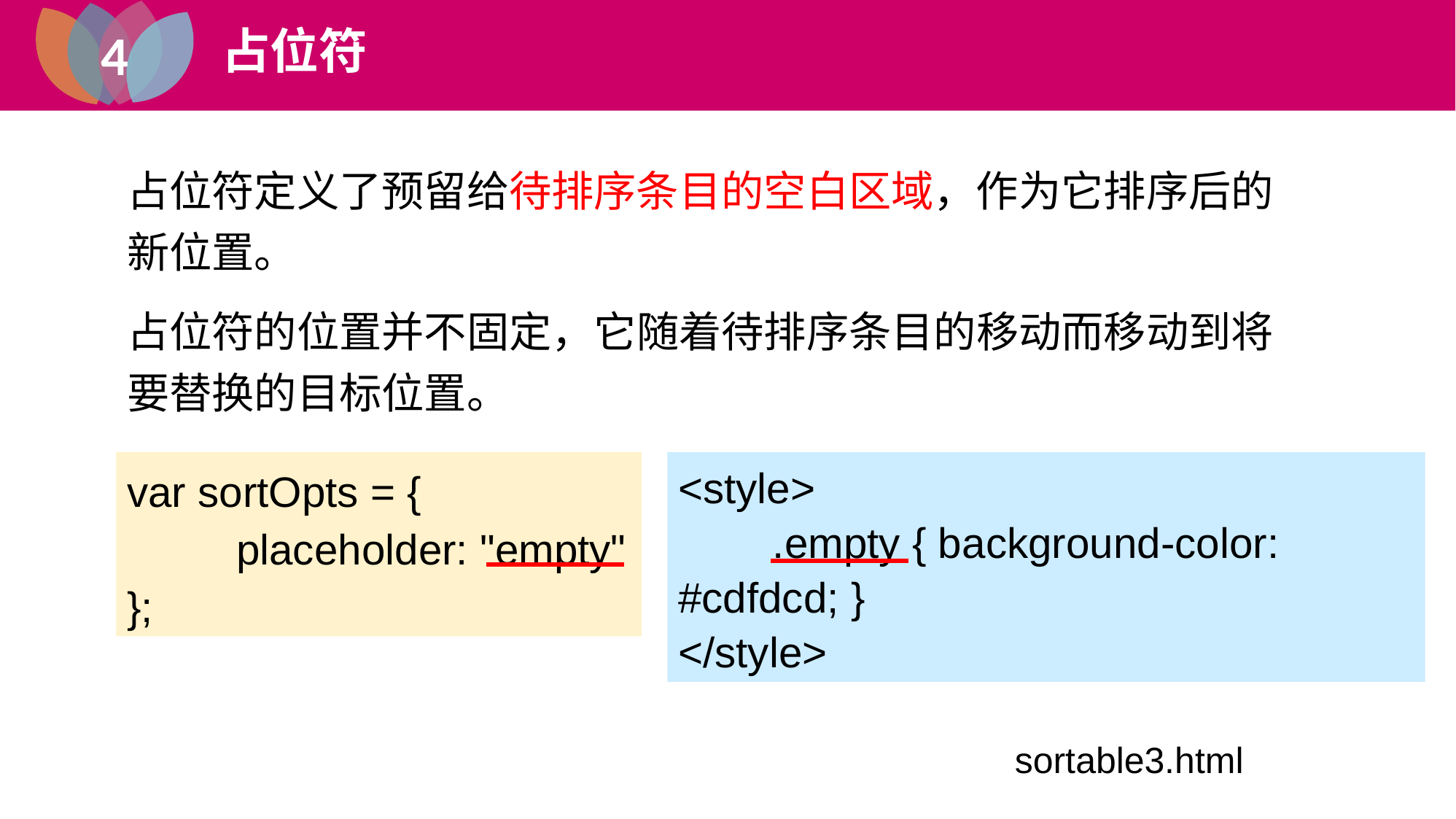

4
占位符
1
jQuery UI
占位符定义了预留给待排序条目的空白区域，作为它排序后的新位置。
占位符的位置并不固定，它随着待排序条目的移动而移动到将要替换的目标位置。
var sortOpts = {			placeholder: "empty"
};
<style>
        .empty { background-color:  #cdfdcd; }
</style>
sortable3.html